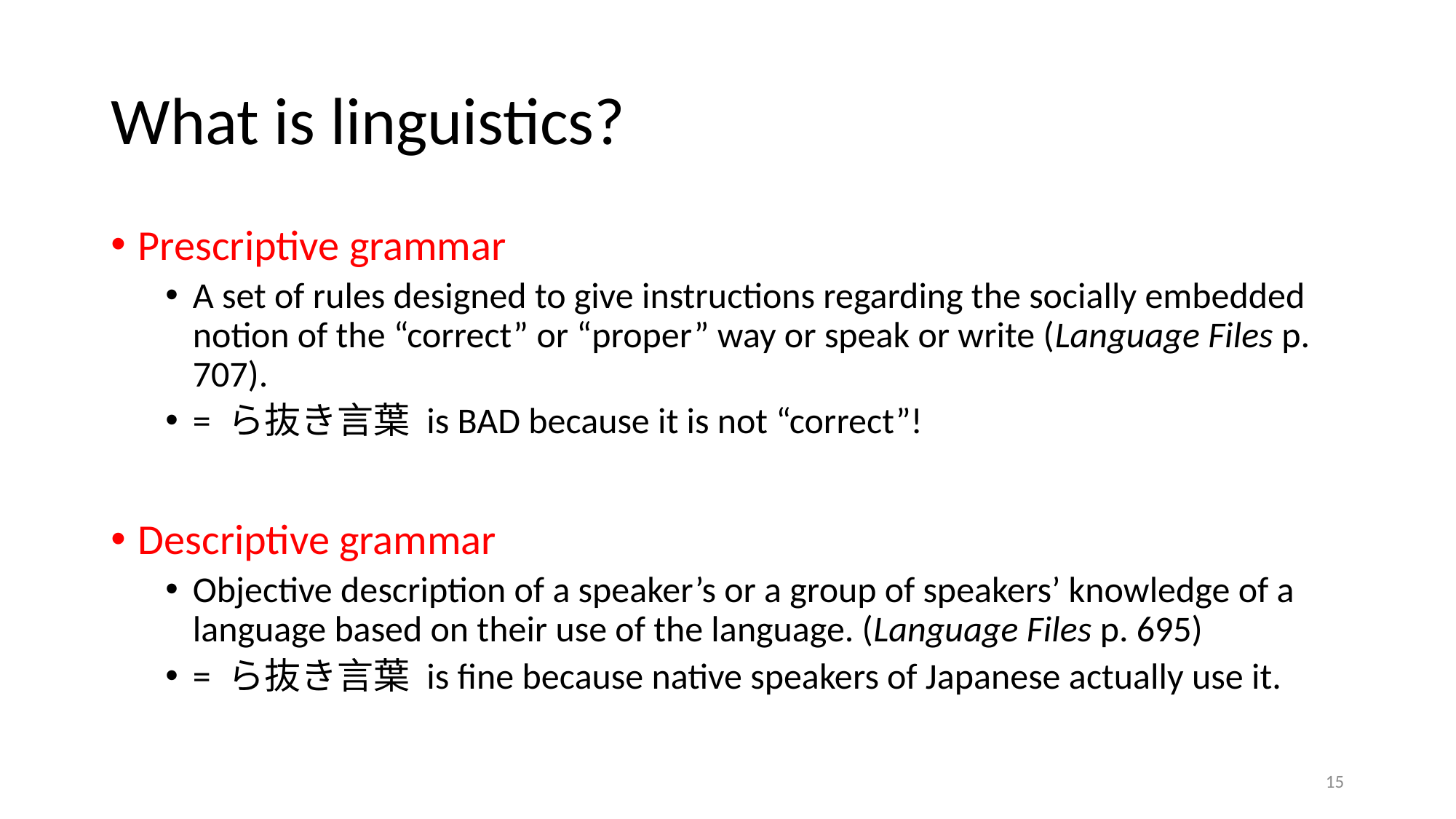

# What is linguistics?
Prescriptive grammar
A set of rules designed to give instructions regarding the socially embedded notion of the “correct” or “proper” way or speak or write (Language Files p. 707).
= ら抜き言葉 is BAD because it is not “correct”!

Descriptive grammar
Objective description of a speaker’s or a group of speakers’ knowledge of a language based on their use of the language. (Language Files p. 695)
= ら抜き言葉 is fine because native speakers of Japanese actually use it.
15